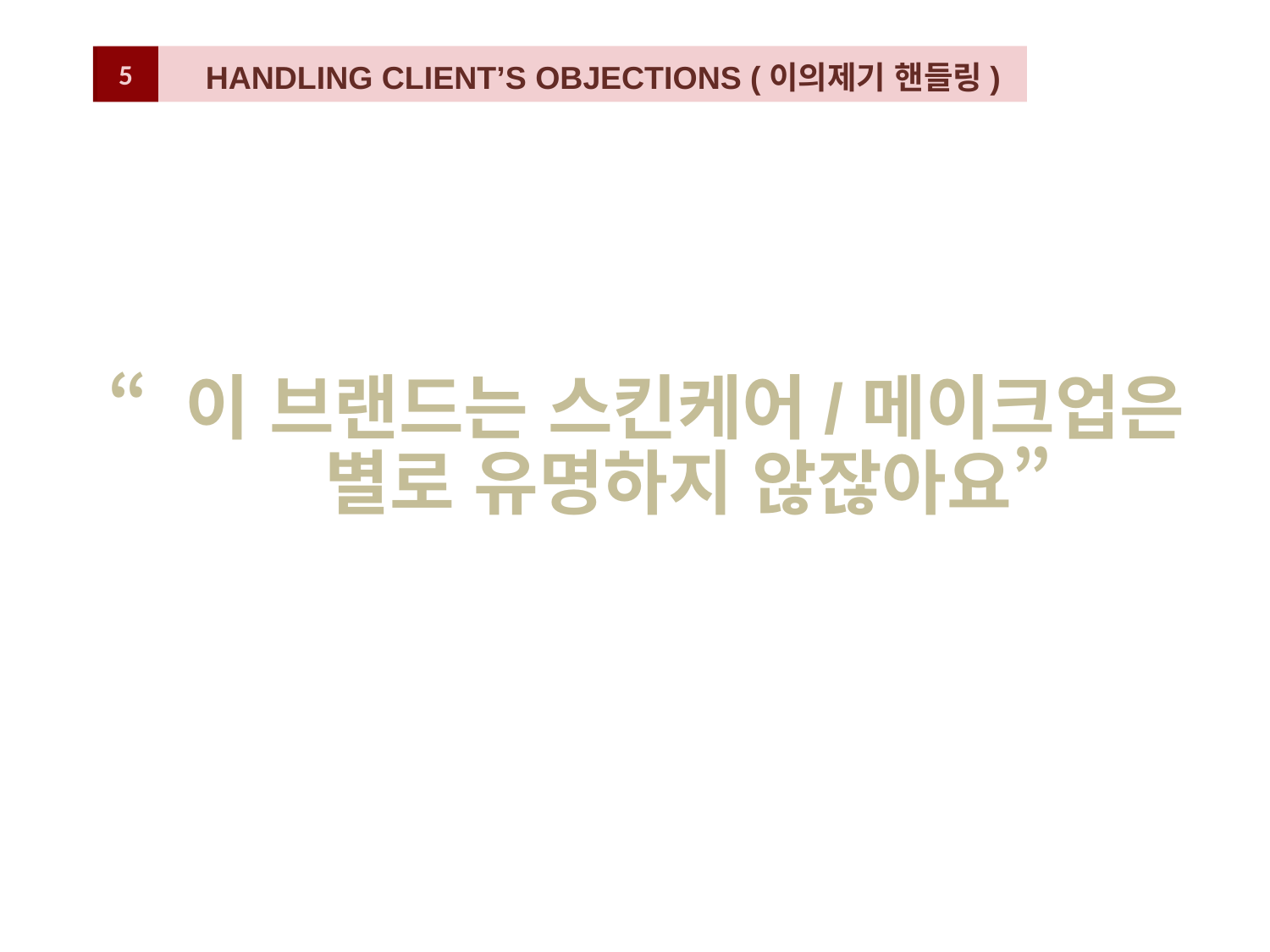

HANDLING CLIENT’S OBJECTIONS (이의제기 핸들링)

5
“ 이 브랜드는 스킨케어/메이크업은 별로 유명하지 않잖아요”